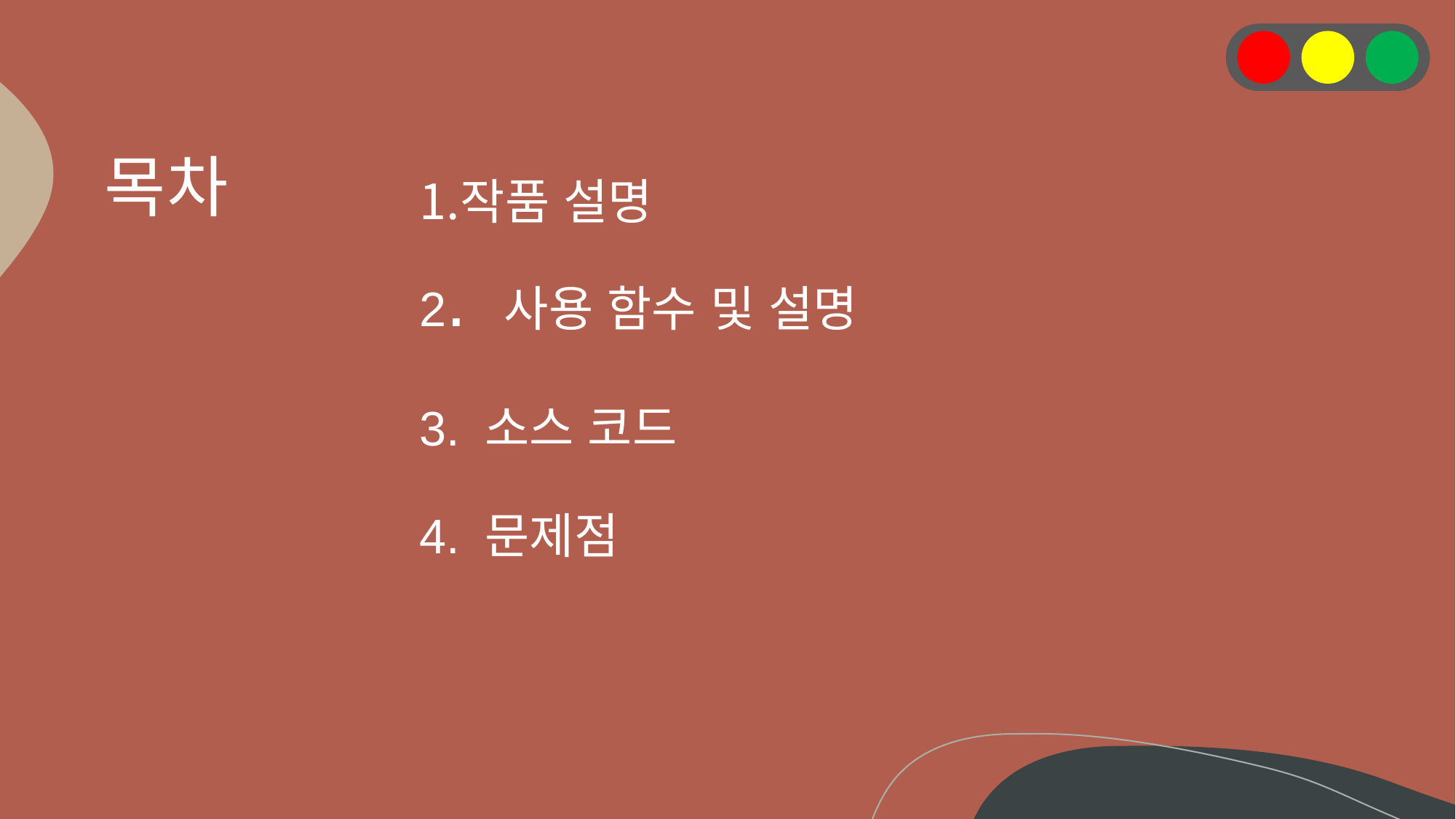

# 목차
작품 설명
2. 사용 함수 및 설명
3. 소스 코드
4. 문제점